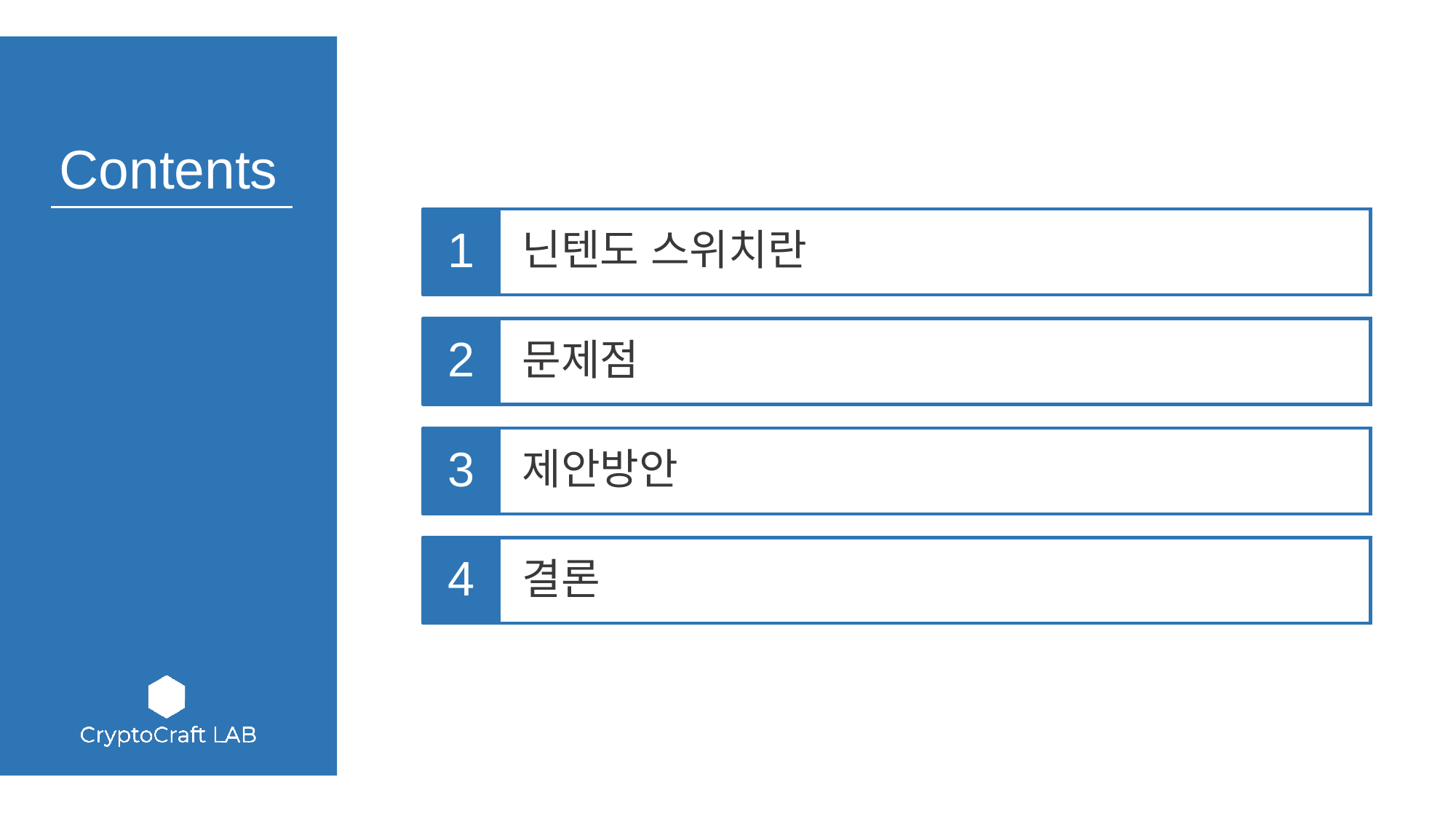

1
닌텐도 스위치란
2
문제점
3
제안방안
4
결론